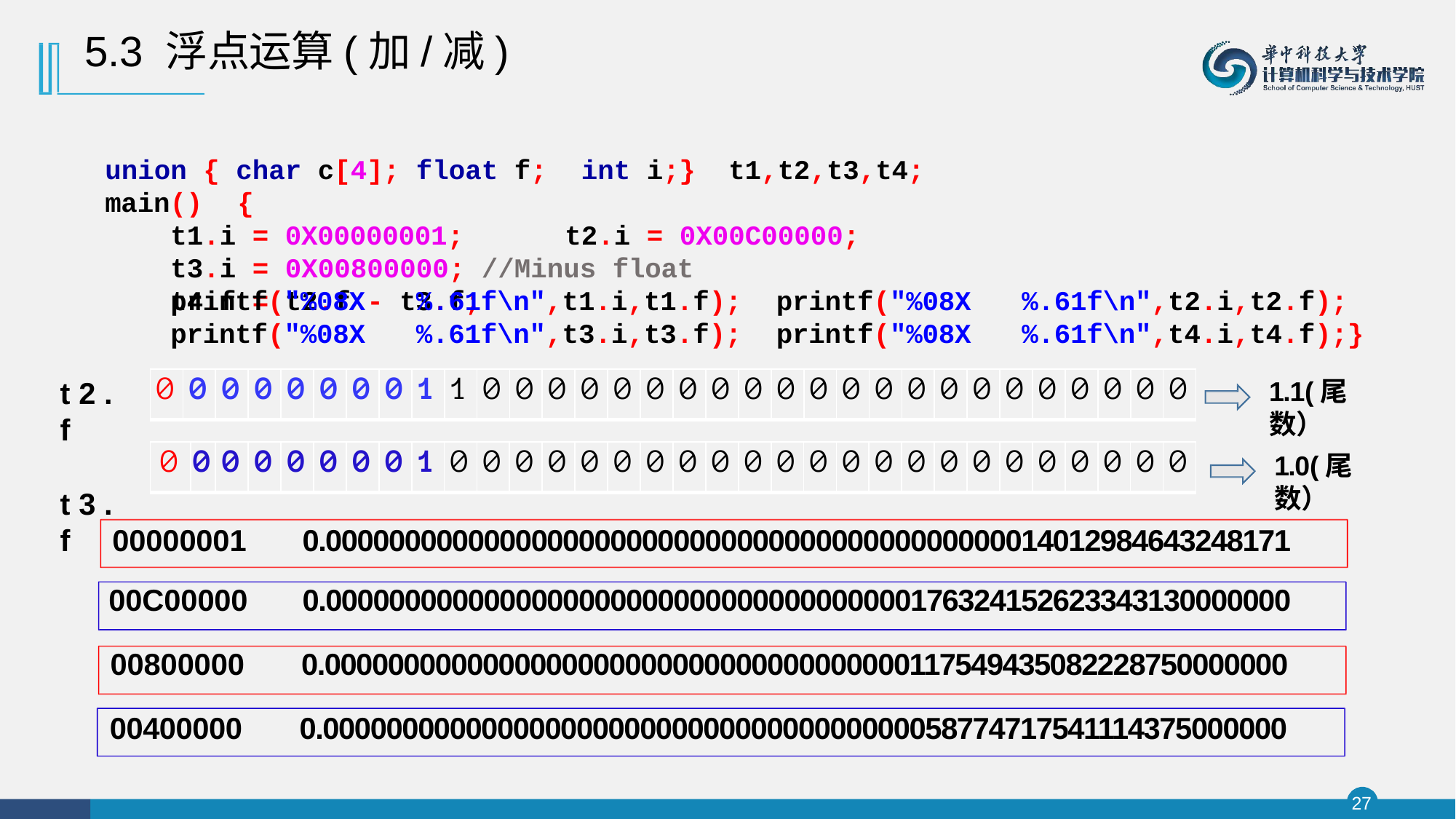

# 5.3 浮点运算(加/减)
union { char c[4]; float f;	int i;}	t1,t2,t3,t4; main()	{
t1.i = 0X00000001;	t2.i = 0X00C00000; t3.i = 0X00800000; //Minus float
t4.f = t2.f - t3.f;
printf("%08X printf("%08X
%.61f\n",t1.i,t1.f);
%.61f\n",t3.i,t3.f);
printf("%08X printf("%08X
%.61f\n",t2.i,t2.f);
%.61f\n",t4.i,t4.f);}
| 0 | 0 | 0 | 0 | 0 | 0 | 0 | 0 | 1 | 1 | 0 | 0 | 0 | 0 | 0 | 0 | 0 | 0 | 0 | 0 | 0 | 0 | 0 | 0 | 0 | 0 | 0 | 0 | 0 | 0 | 0 | 0 |
| --- | --- | --- | --- | --- | --- | --- | --- | --- | --- | --- | --- | --- | --- | --- | --- | --- | --- | --- | --- | --- | --- | --- | --- | --- | --- | --- | --- | --- | --- | --- | --- |
t 2 . f
t 3 . f
1.1(尾数）

| 0 | 0 | 0 | 0 | 0 | 0 | 0 | 0 | 1 | 0 | 0 | 0 | 0 | 0 | 0 | 0 | 0 | 0 | 0 | 0 | 0 | 0 | 0 | 0 | 0 | 0 | 0 | 0 | 0 | 0 | 0 | 0 |
| --- | --- | --- | --- | --- | --- | --- | --- | --- | --- | --- | --- | --- | --- | --- | --- | --- | --- | --- | --- | --- | --- | --- | --- | --- | --- | --- | --- | --- | --- | --- | --- |
1.0(尾数）

| 00000001 | 0.0000000000000000000000000000000000000000000014012984643248171 |
| --- | --- |
| 00C00000 | 0.0000000000000000000000000000000000000176324152623343130000000 |
| 00800000 | 0.0000000000000000000000000000000000000117549435082228750000000 |
| 00400000 | 0.0000000000000000000000000000000000000058774717541114375000000 |

27